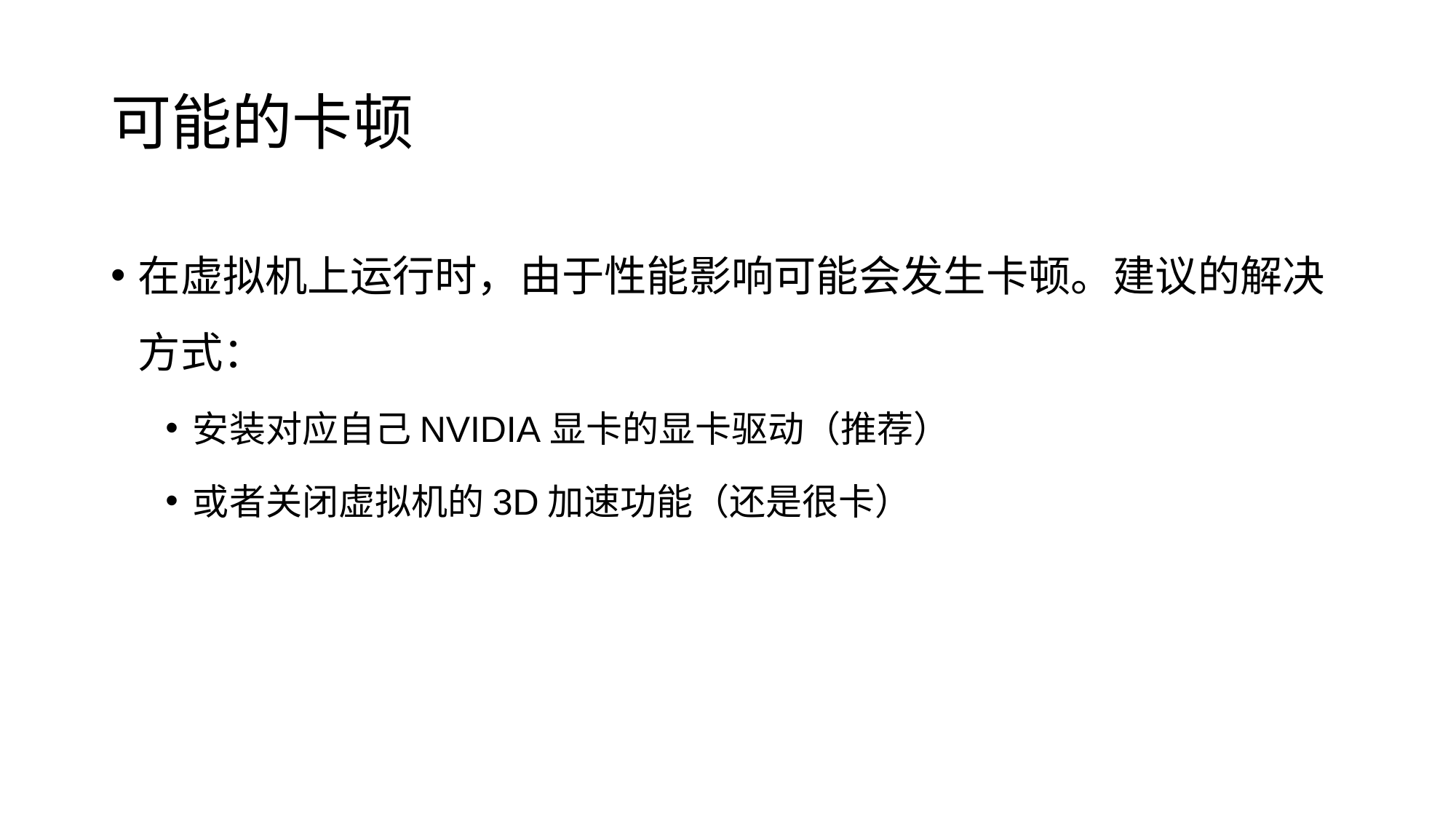

# 可能的卡顿
在虚拟机上运行时，由于性能影响可能会发生卡顿。建议的解决方式：
安装对应自己NVIDIA显卡的显卡驱动（推荐）
或者关闭虚拟机的3D加速功能（还是很卡）